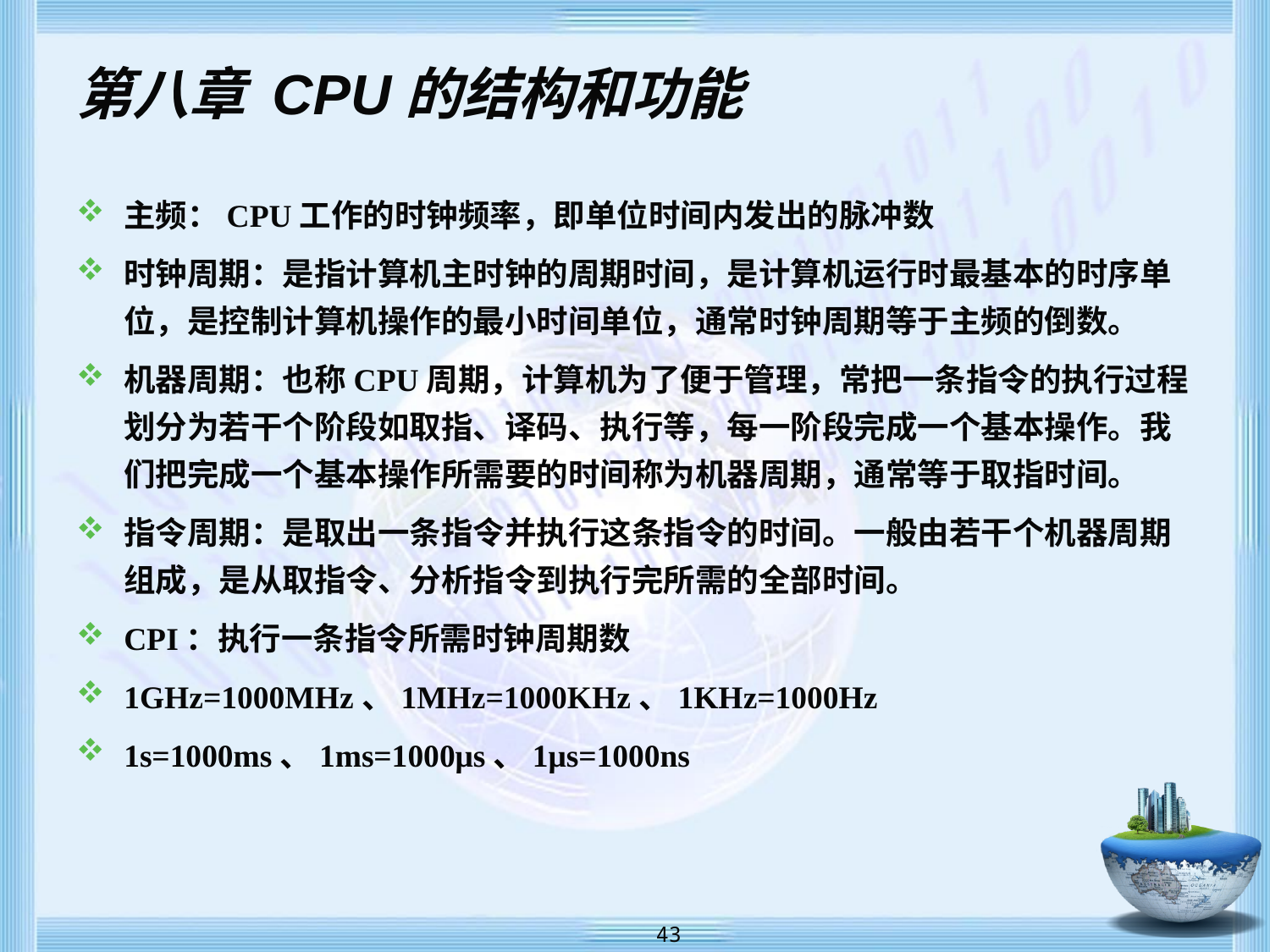

# 第八章 CPU的结构和功能
主频：CPU工作的时钟频率，即单位时间内发出的脉冲数
时钟周期：是指计算机主时钟的周期时间，是计算机运行时最基本的时序单位，是控制计算机操作的最小时间单位，通常时钟周期等于主频的倒数。
机器周期：也称CPU周期，计算机为了便于管理，常把一条指令的执行过程划分为若干个阶段如取指、译码、执行等，每一阶段完成一个基本操作。我们把完成一个基本操作所需要的时间称为机器周期，通常等于取指时间。
指令周期：是取出一条指令并执行这条指令的时间。一般由若干个机器周期组成，是从取指令、分析指令到执行完所需的全部时间。
CPI：执行一条指令所需时钟周期数
1GHz=1000MHz、1MHz=1000KHz、1KHz=1000Hz
1s=1000ms、1ms=1000μs、1μs=1000ns

    43